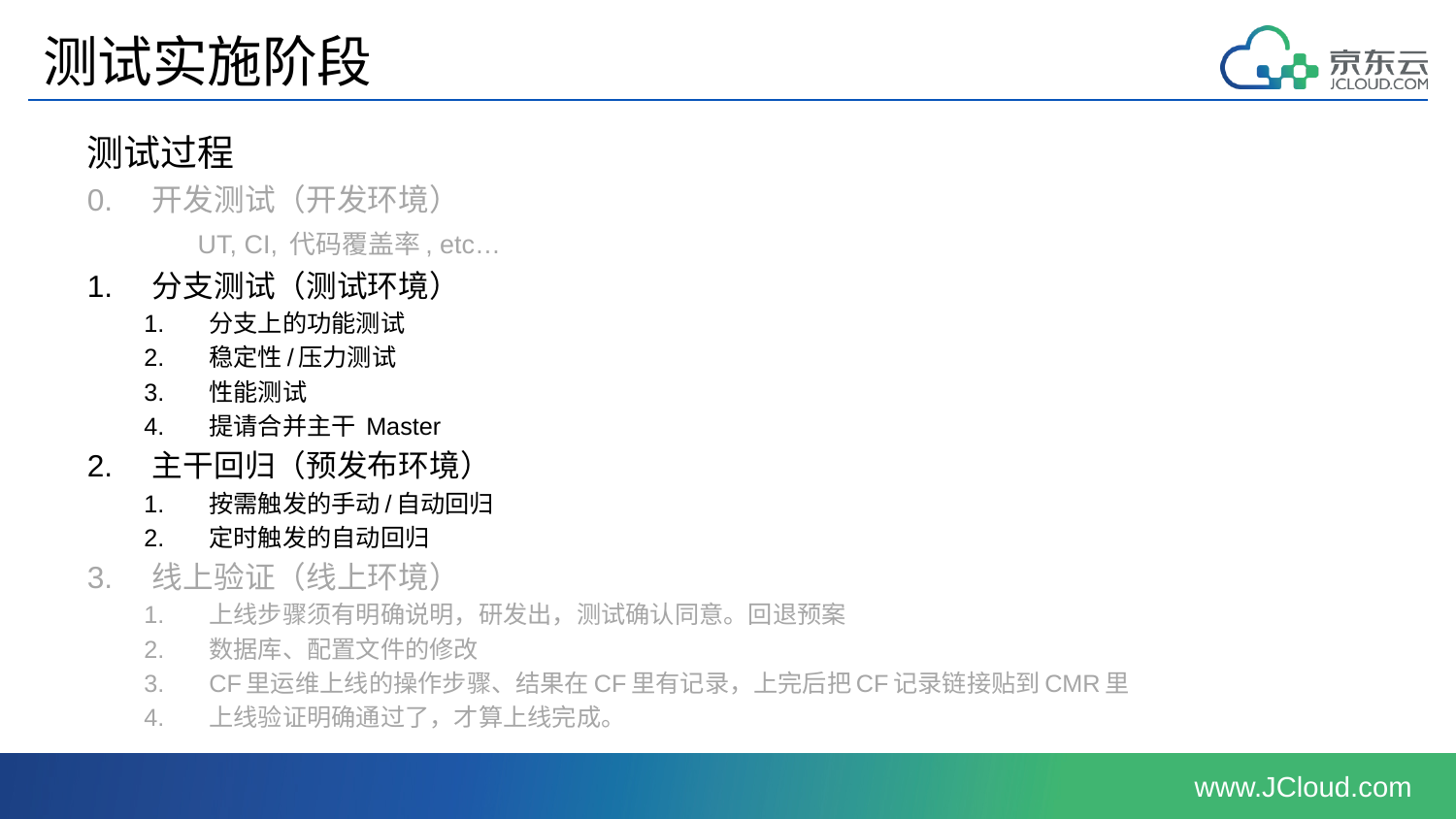

# 测试实施阶段
测试过程
0.    开发测试（开发环境）
	UT, CI, 代码覆盖率, etc…
分支测试（测试环境）
分支上的功能测试
稳定性/压力测试
性能测试
提请合并主干 Master
主干回归（预发布环境）
按需触发的手动/自动回归
定时触发的自动回归
线上验证（线上环境）
上线步骤须有明确说明，研发出，测试确认同意。回退预案
数据库、配置文件的修改
CF里运维上线的操作步骤、结果在CF里有记录，上完后把CF记录链接贴到CMR里
上线验证明确通过了，才算上线完成。